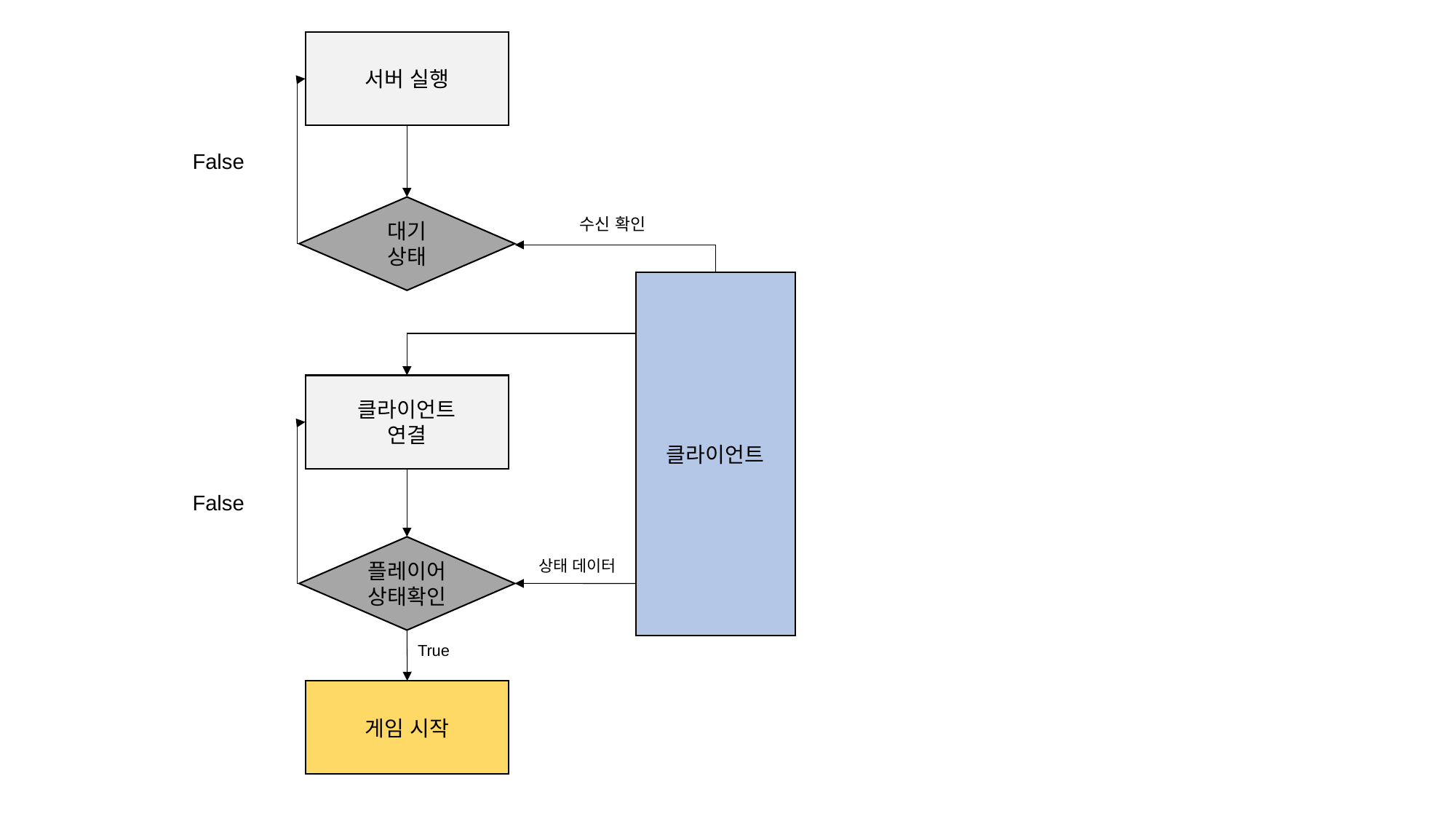

서버 실행
False
대기
상태
수신 확인
클라이언트
클라이언트
연결
False
플레이어
상태확인
상태 데이터

True
게임 시작